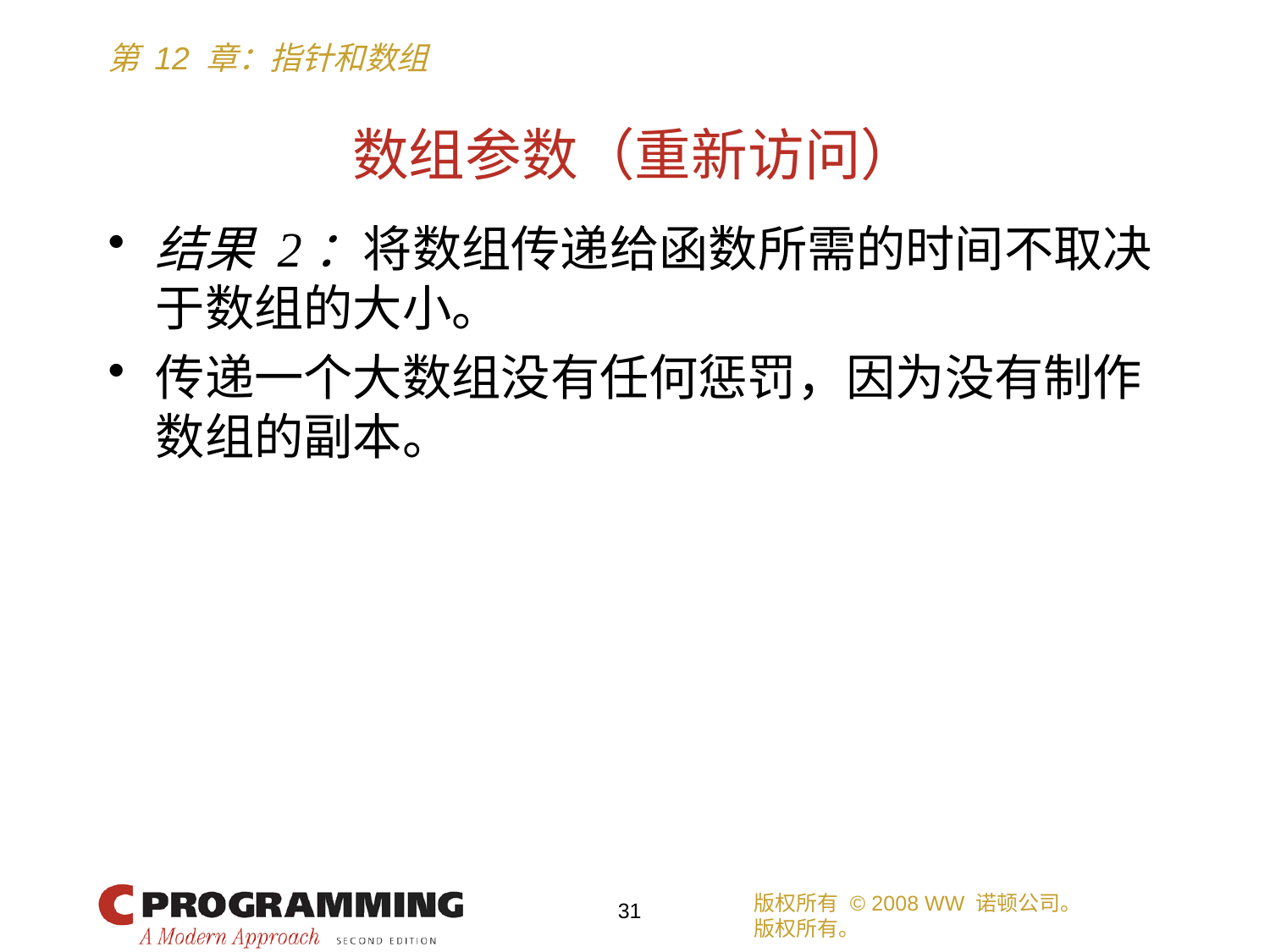

# 数组参数（重新访问）
结果 2：将数组传递给函数所需的时间不取决于数组的大小。
传递一个大数组没有任何惩罚，因为没有制作数组的副本。
版权所有 © 2008 WW 诺顿公司。
版权所有。
31